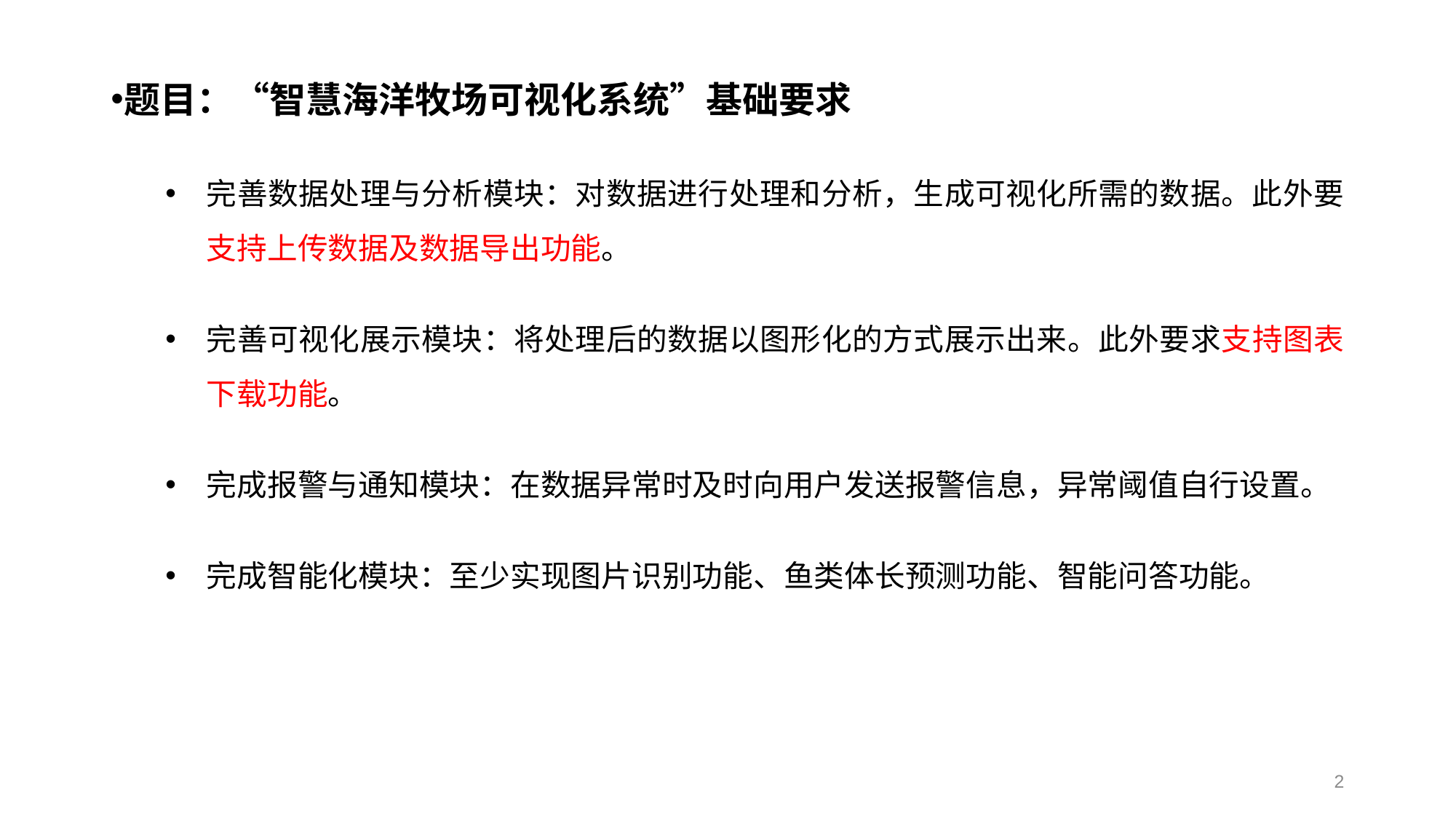

题目：“智慧海洋牧场可视化系统”基础要求
完善数据处理与分析模块：对数据进行处理和分析，生成可视化所需的数据。此外要支持上传数据及数据导出功能。
完善可视化展示模块：将处理后的数据以图形化的方式展示出来。此外要求支持图表下载功能。
完成报警与通知模块：在数据异常时及时向用户发送报警信息，异常阈值自行设置。
完成智能化模块：至少实现图片识别功能、鱼类体长预测功能、智能问答功能。
2